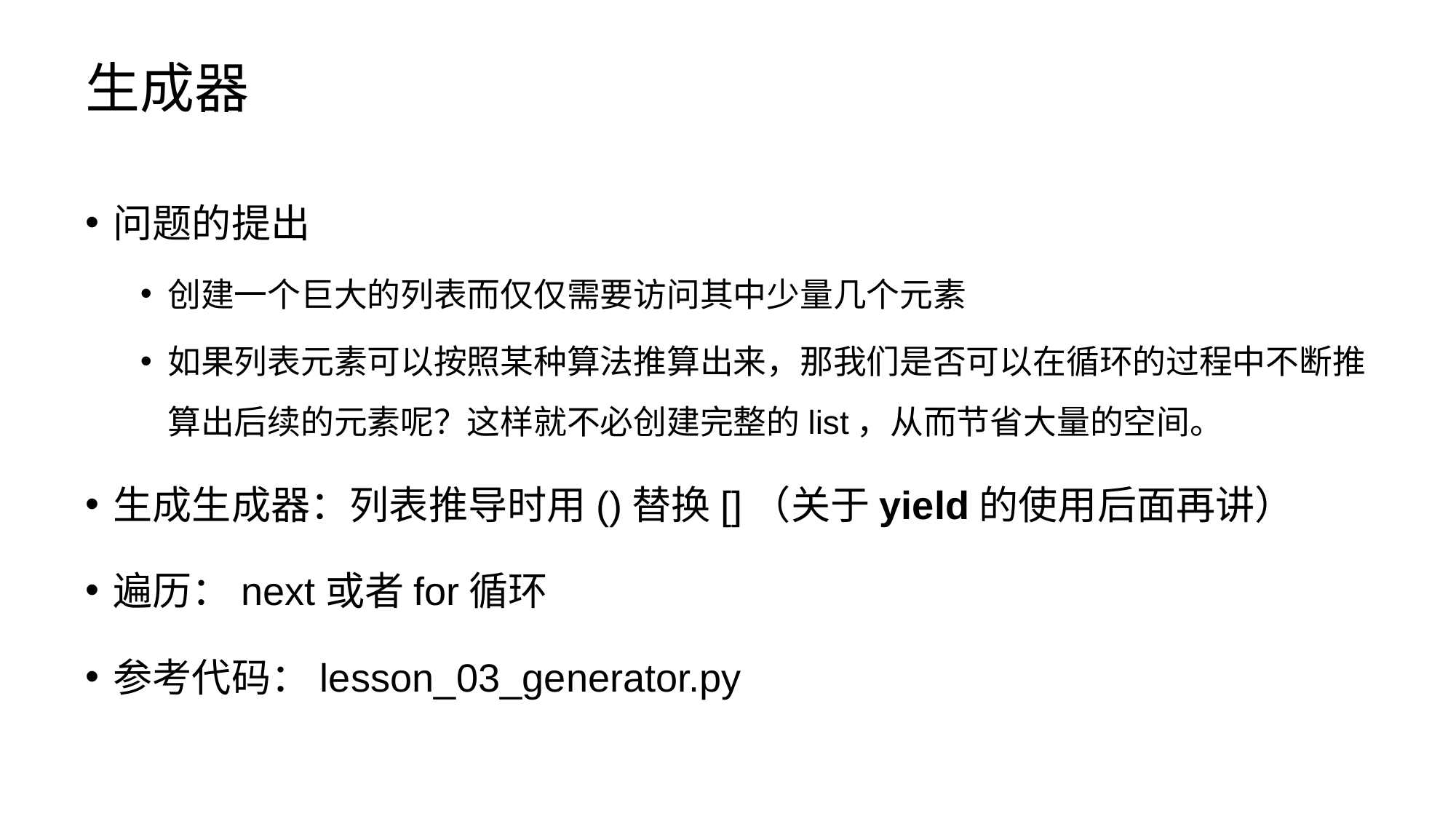

# 生成器
问题的提出
创建一个巨大的列表而仅仅需要访问其中少量几个元素
如果列表元素可以按照某种算法推算出来，那我们是否可以在循环的过程中不断推算出后续的元素呢？这样就不必创建完整的list，从而节省大量的空间。
生成生成器：列表推导时用()替换[]（关于yield的使用后面再讲）
遍历：next或者for循环
参考代码：lesson_03_generator.py